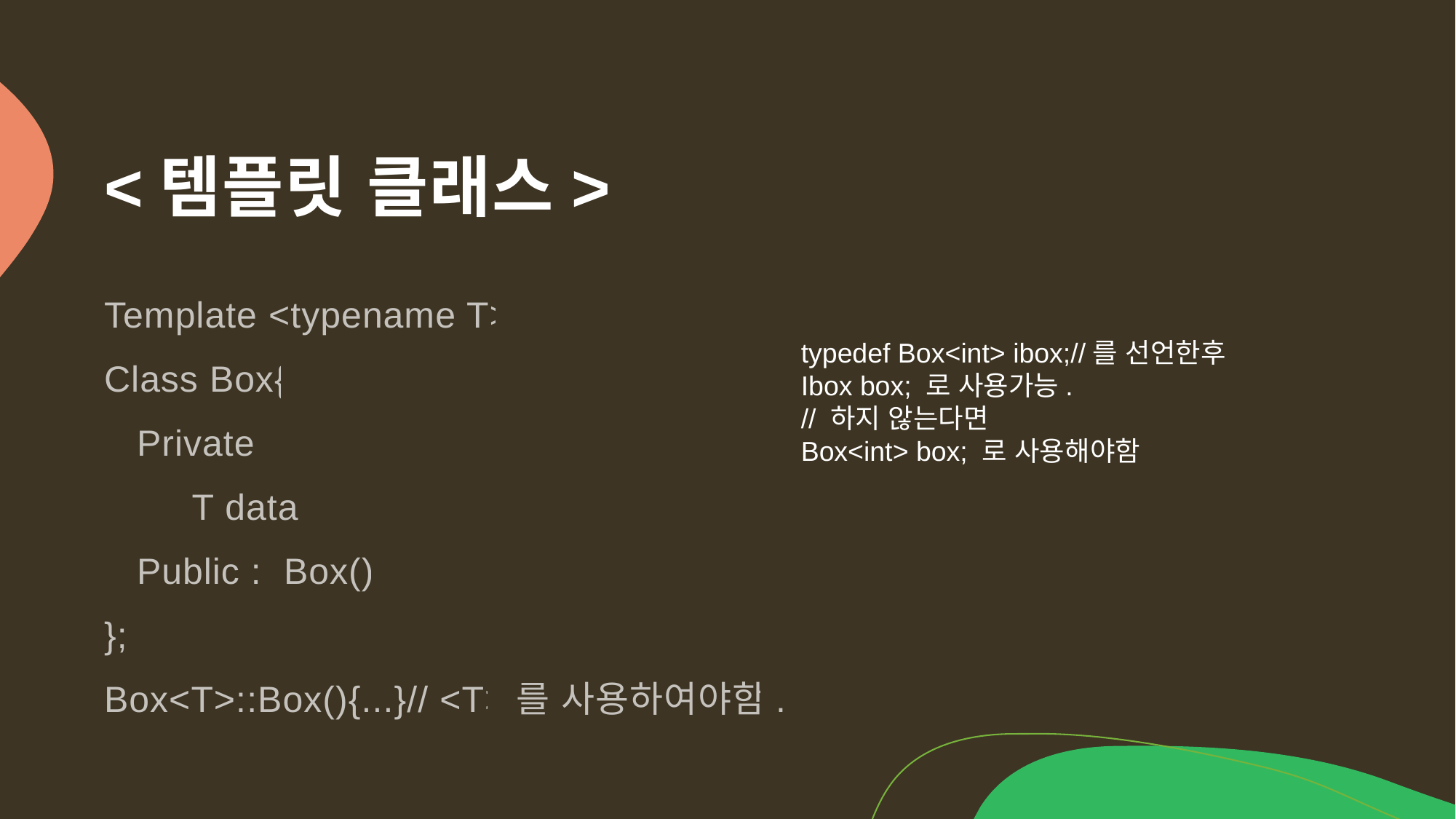

# <템플릿 클래스>
Template <typename T>
Class Box{
   Private:
        T data;
   Public :  Box();
};
Box<T>::Box(){...}// <T>를 사용하여야함.

typedef Box<int> ibox;//를 선언한후
Ibox box; 로 사용가능.
// 하지 않는다면
Box<int> box; 로 사용해야함